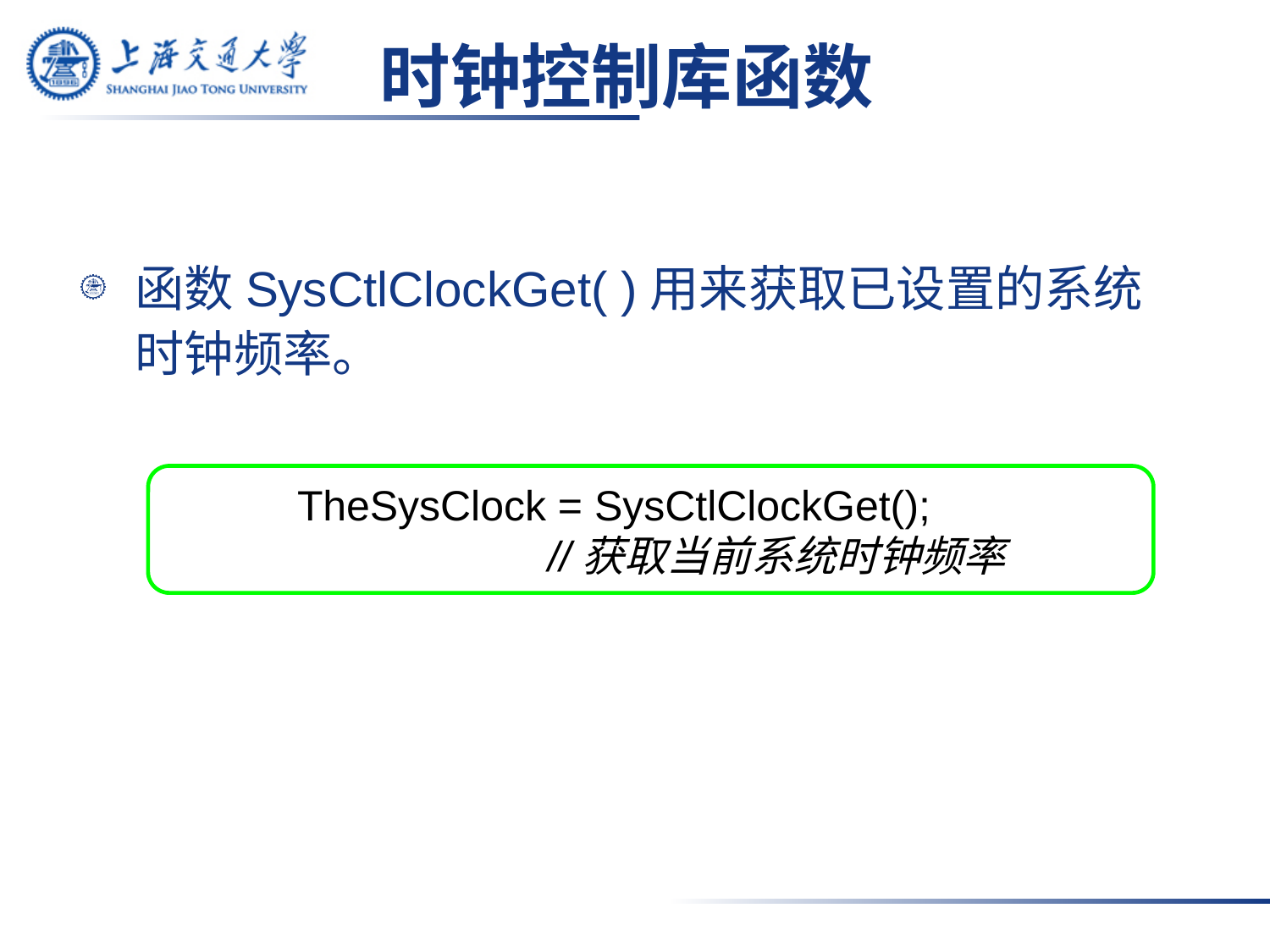

# 时钟控制库函数

函数SysCtlClockGet( )用来获取已设置的系统时钟频率。

           TheSysClock = SysCtlClockGet();				//获取当前系统时钟频率